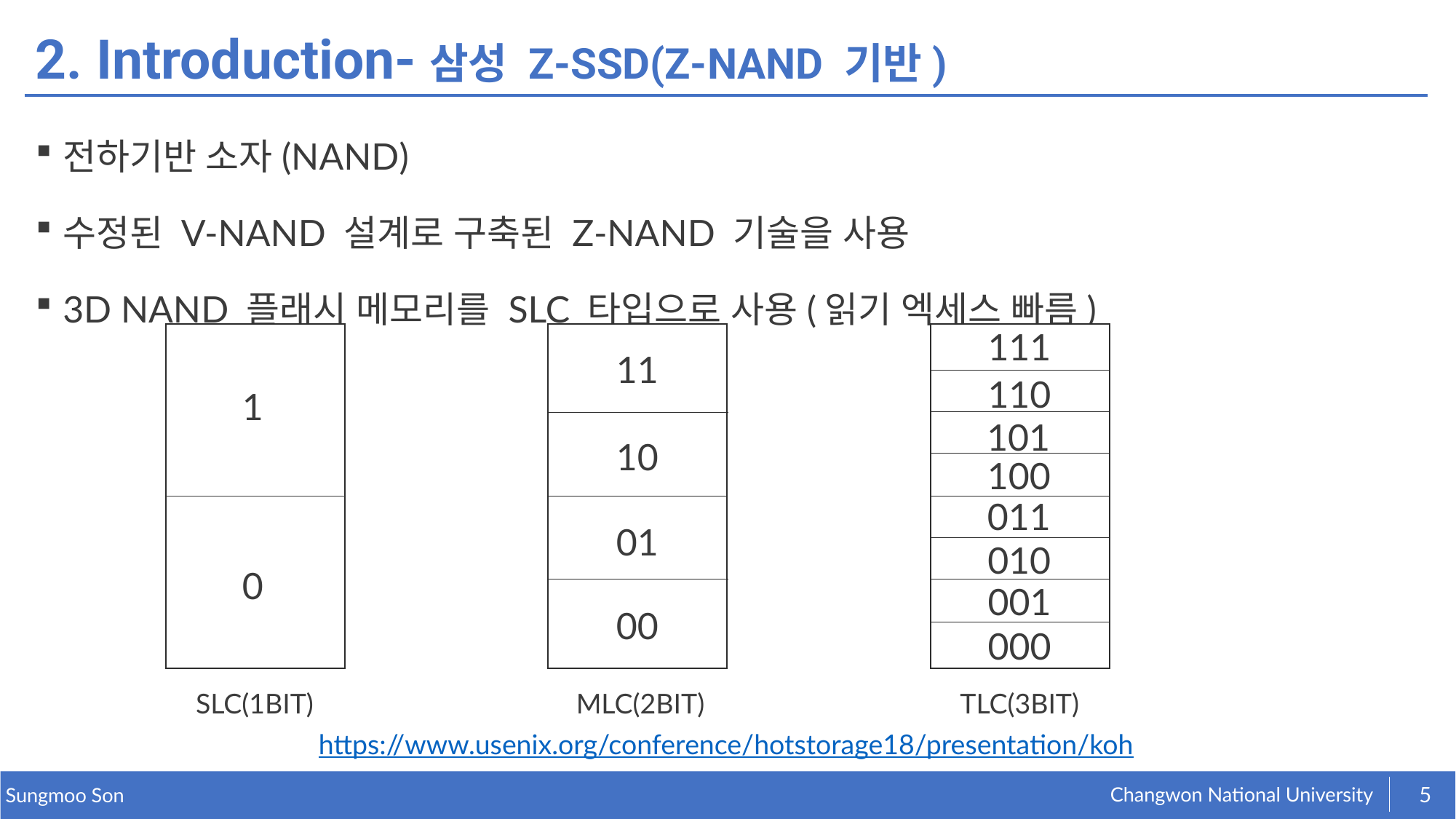

# 2. Introduction-삼성 Z-SSD(Z-NAND 기반)
전하기반 소자(NAND)
수정된 V-NAND 설계로 구축된 Z-NAND 기술을 사용
3D NAND 플래시 메모리를 SLC 타입으로 사용(읽기 엑세스 빠름)

111

11
110
1
101
10
100
011
01
010
0
001
00
000
SLC(1BIT)
MLC(2BIT)
TLC(3BIT)
https://www.usenix.org/conference/hotstorage18/presentation/koh
5